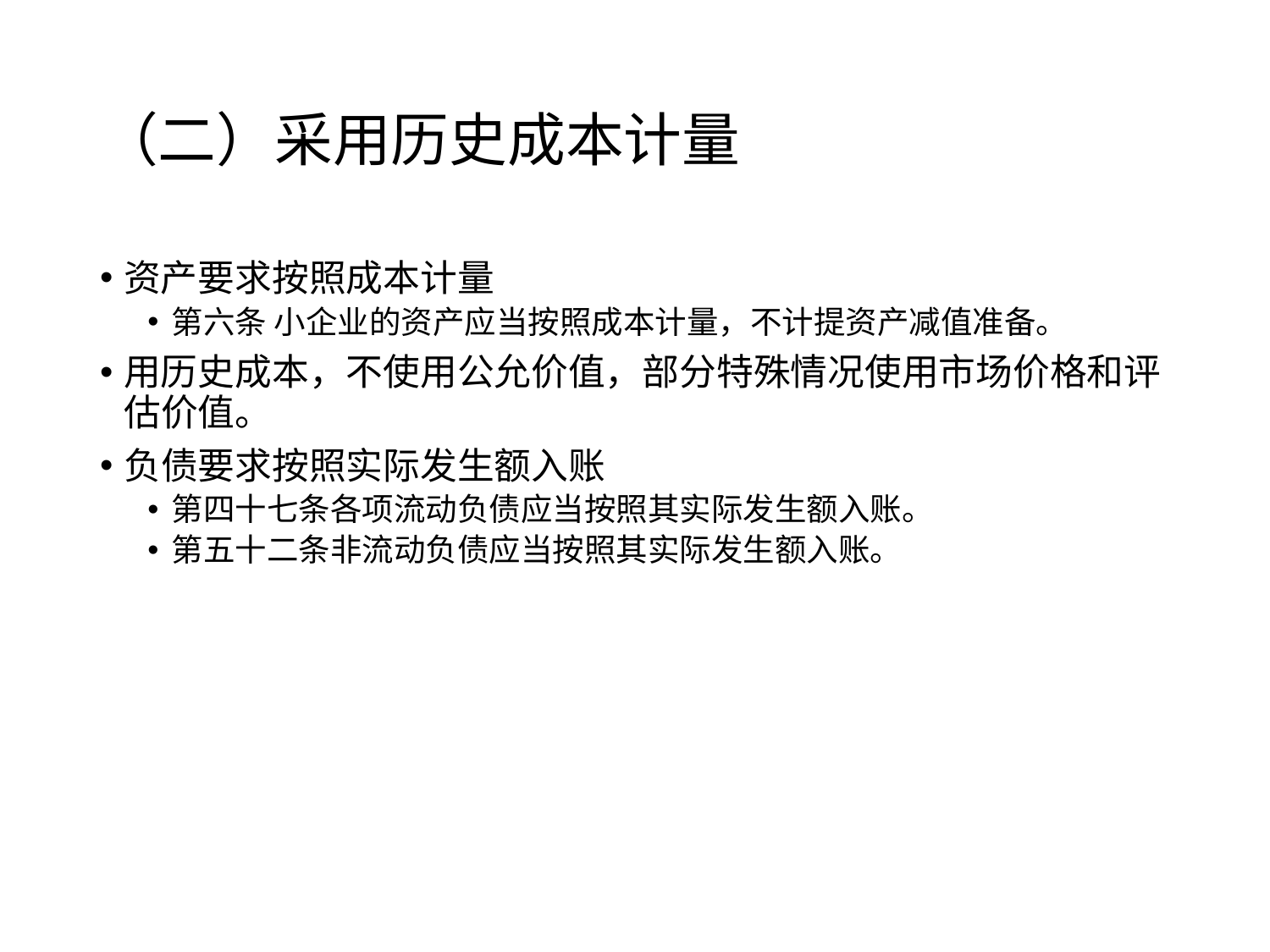

# （二）采用历史成本计量
资产要求按照成本计量
第六条 小企业的资产应当按照成本计量，不计提资产减值准备。
用历史成本，不使用公允价值，部分特殊情况使用市场价格和评估价值。
负债要求按照实际发生额入账
第四十七条各项流动负债应当按照其实际发生额入账。
第五十二条非流动负债应当按照其实际发生额入账。